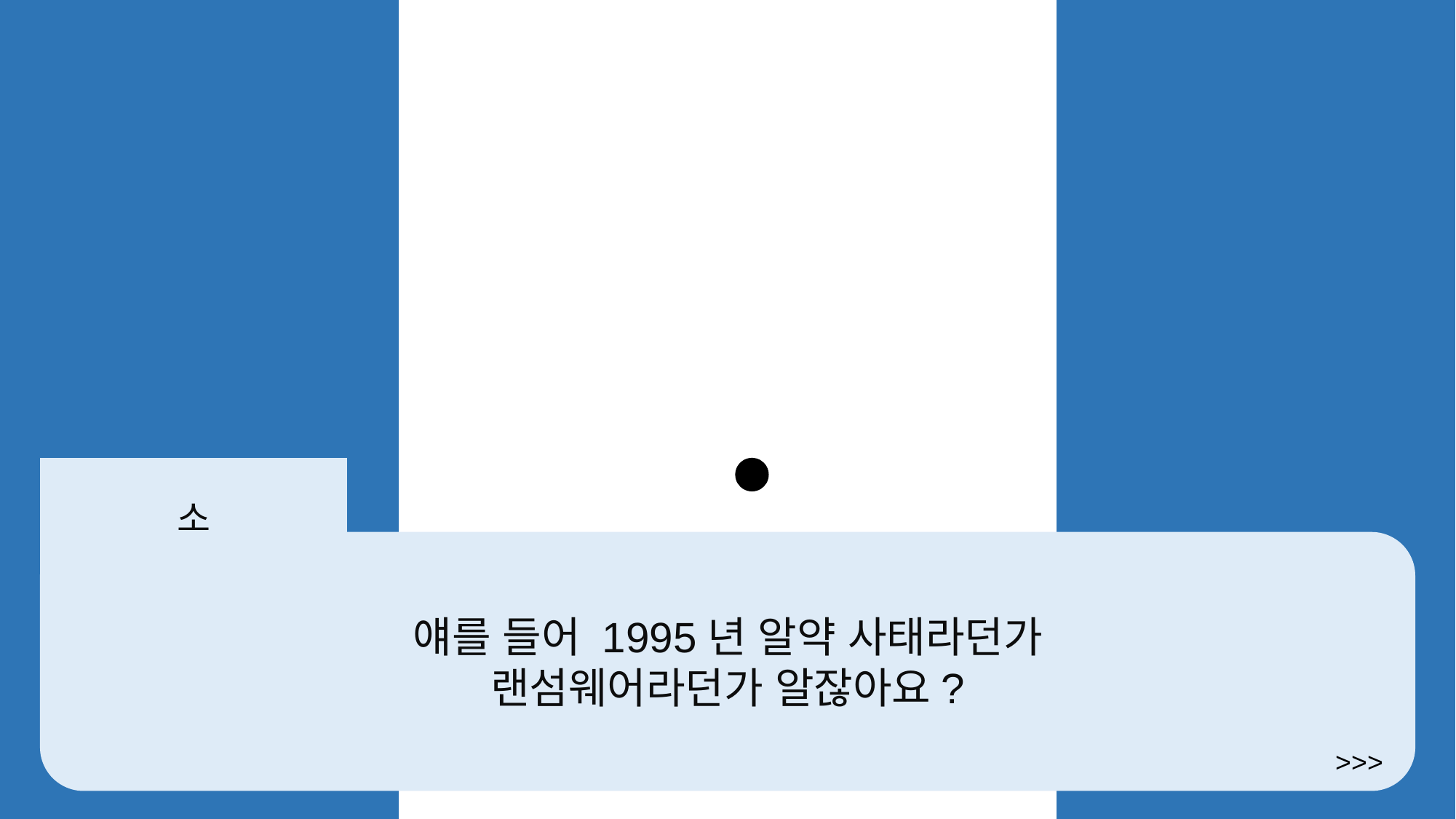

소

얘를 들어 1995년 알약 사태라던가
랜섬웨어라던가 알잖아요?
>>>